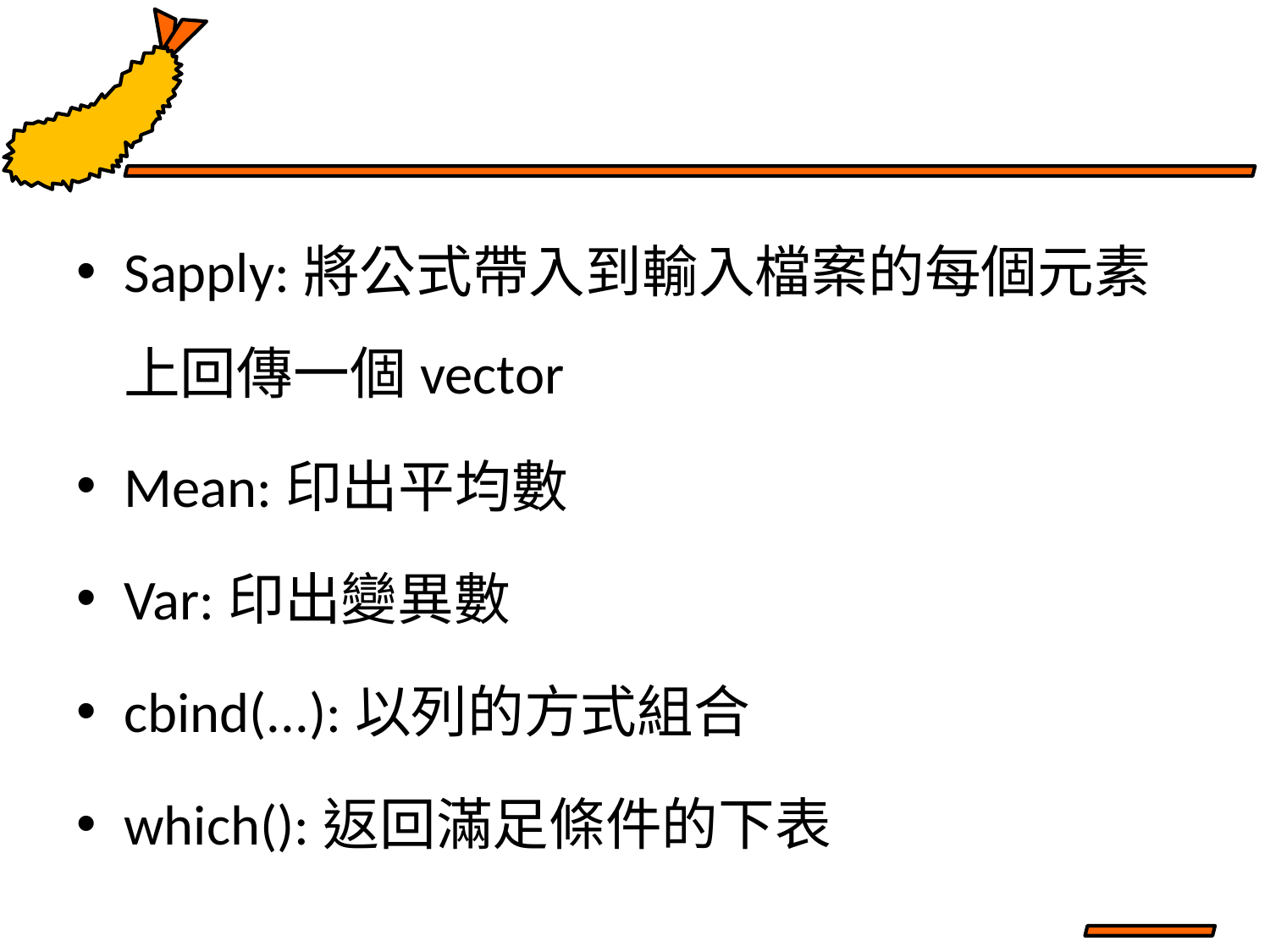

#
Sapply:將公式帶入到輸入檔案的每個元素上回傳一個vector
Mean:印出平均數
Var:印出變異數
cbind(...):以列的方式組合
which():返回滿足條件的下表